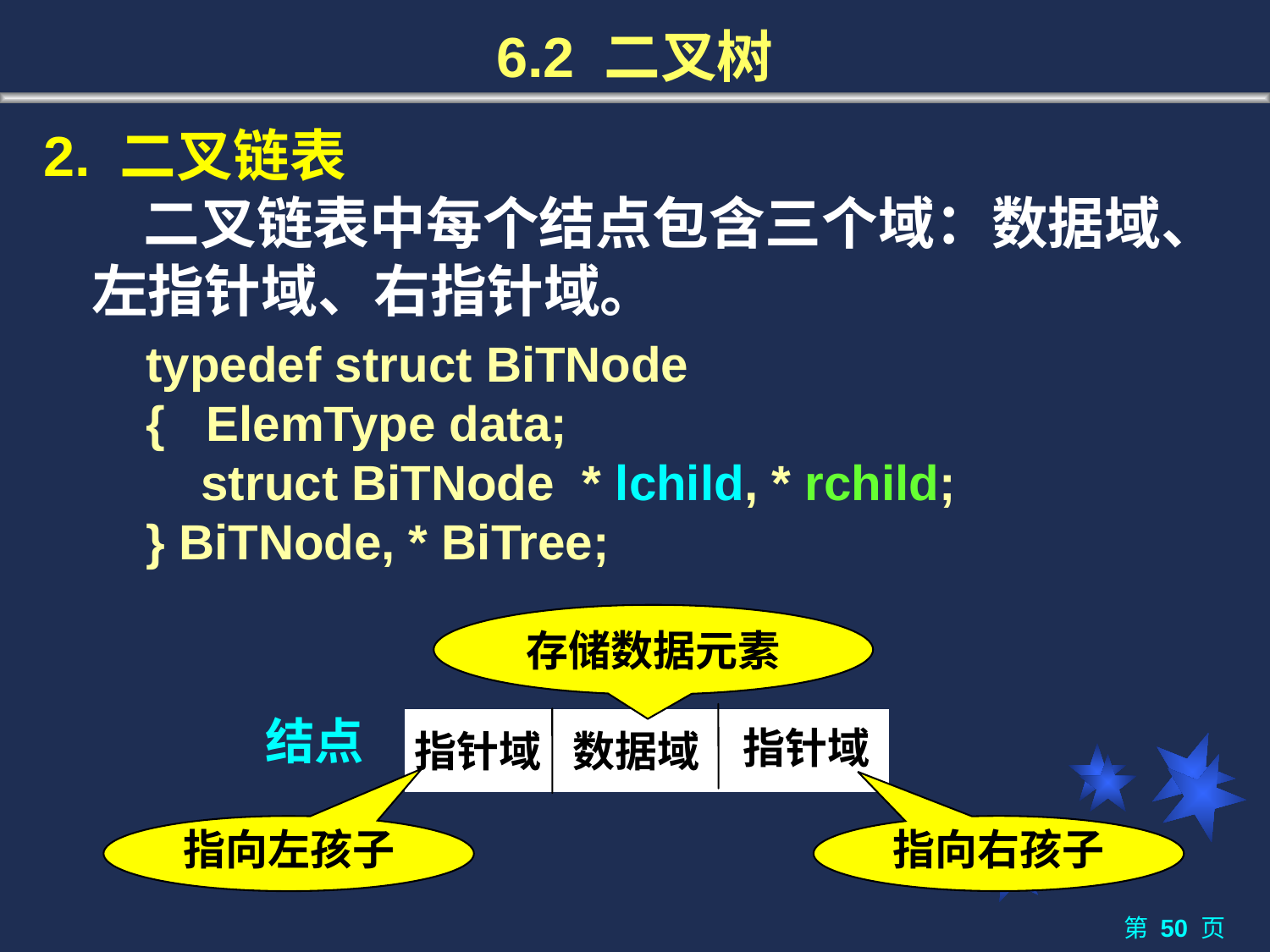

# 6.2 二叉树
2. 二叉链表
	   二叉链表中每个结点包含三个域：数据域、左指针域、右指针域。
typedef struct BiTNode
{   ElemType data;
    struct BiTNode  * lchild, * rchild;
} BiTNode, * BiTree;
存储数据元素
结点

指针域
指针域
数据域
指向左孩子
指向右孩子
第 50 页